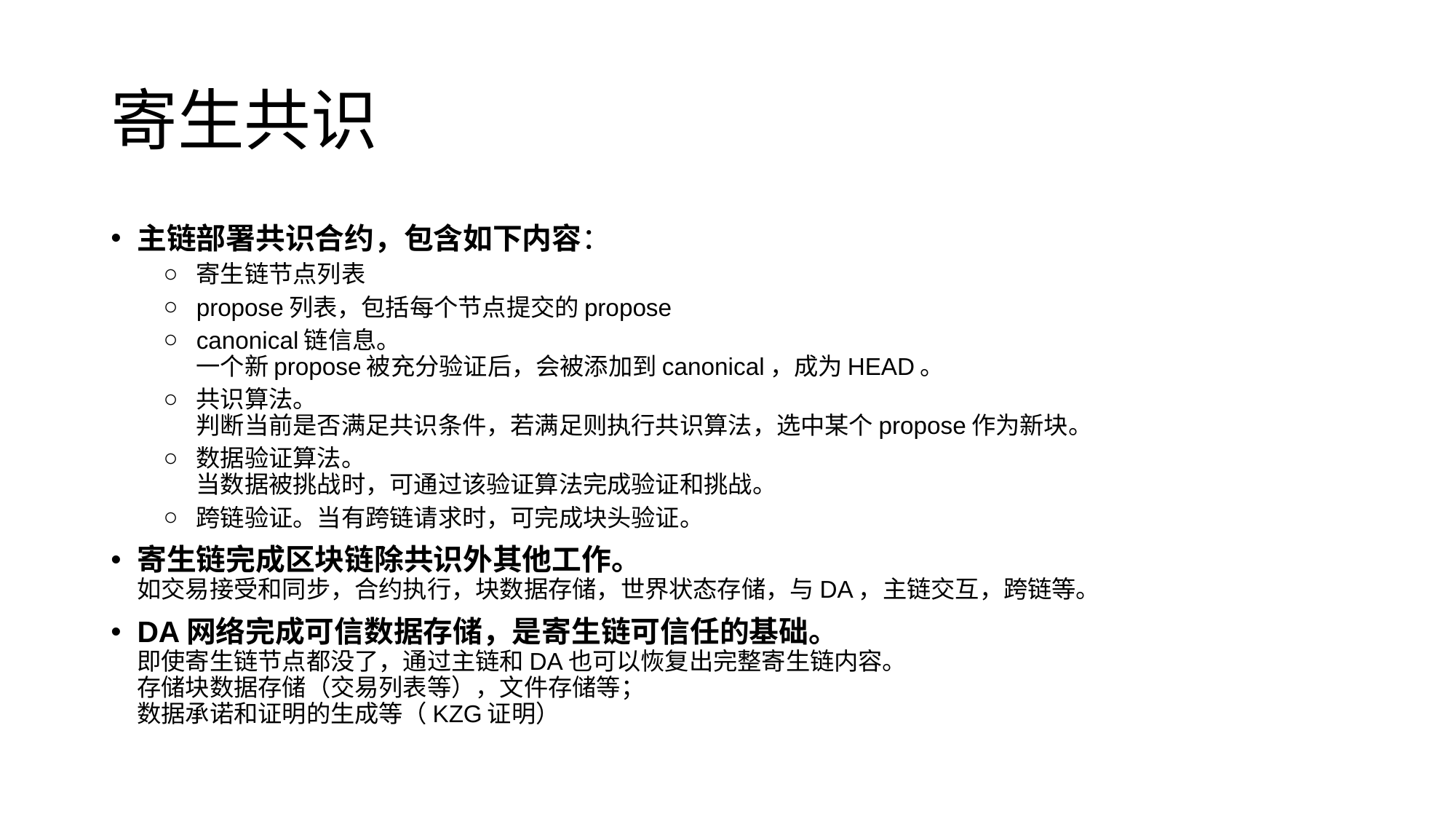

# 寄生共识
主链部署共识合约，包含如下内容：
寄生链节点列表
propose列表，包括每个节点提交的propose
canonical链信息。
​一个新propose被充分验证后，会被添加到canonical，成为HEAD。
共识算法。
判断当前是否满足共识条件，若满足则执行共识算法，选中某个propose作为新块。
数据验证算法。
当数据被挑战时，可通过该验证算法完成验证和挑战。
跨链验证。当有跨链请求时，可完成块头验证。
寄生链完成区块链除共识外其他工作。
如交易接受和同步，合约执行，块数据存储，世界状态存储，与DA，主链交互，跨链等。
DA网络完成可信数据存储，是寄生链可信任的基础。
即使寄生链节点都没了，通过主链和DA也可以恢复出完整寄生链内容。
存储块数据存储（交易列表等），文件存储等；
数据承诺和证明的生成等（KZG证明）